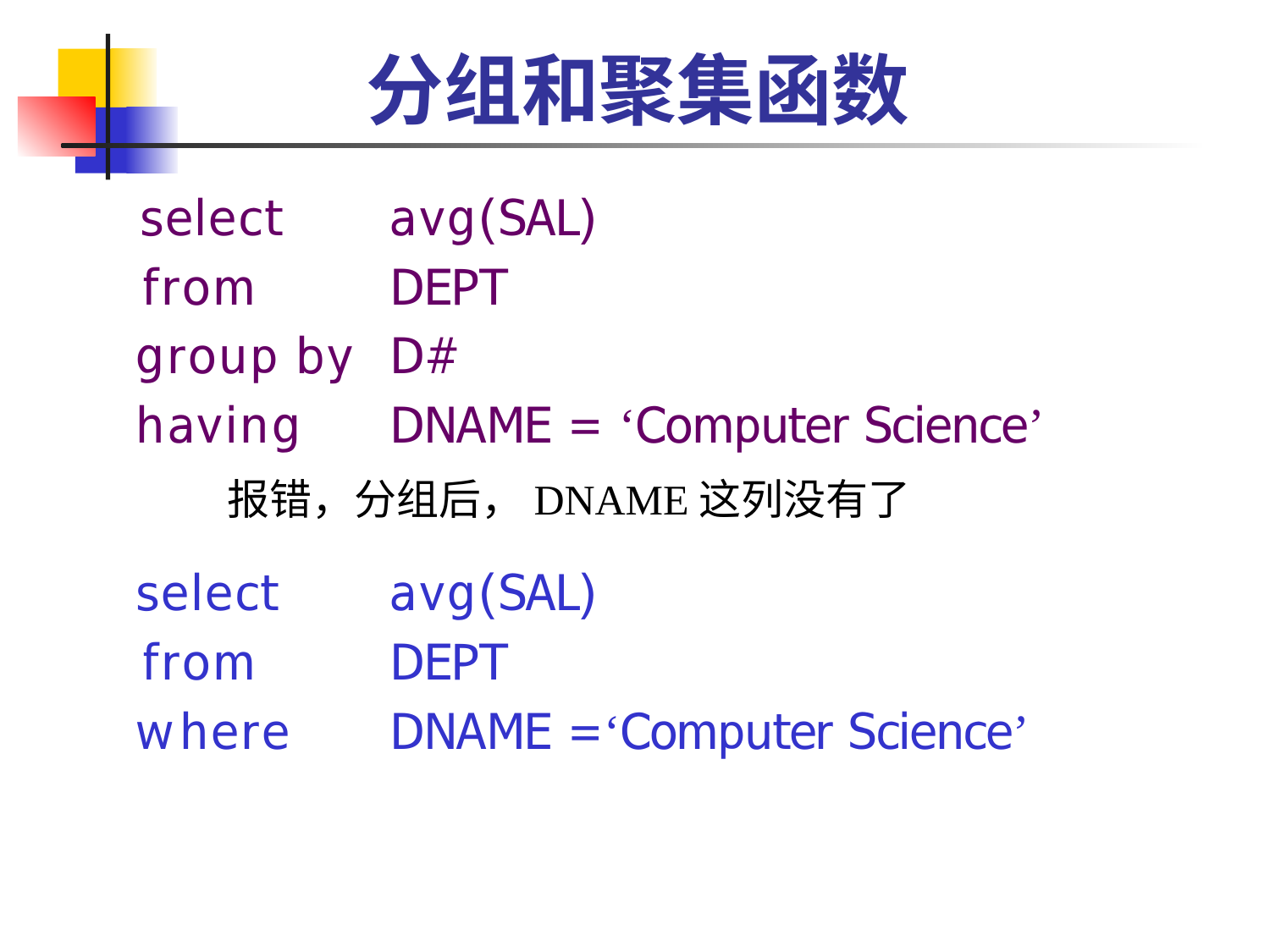

# 分组和聚集函数
   select    	avg(SAL)
   from     	DEPT
  	group by  	D#
 	having  	DNAME = ‘Computer Science’

	select    	avg(SAL)
   from     	DEPT
	where     	DNAME =‘Computer Science’
报错，分组后，DNAME这列没有了